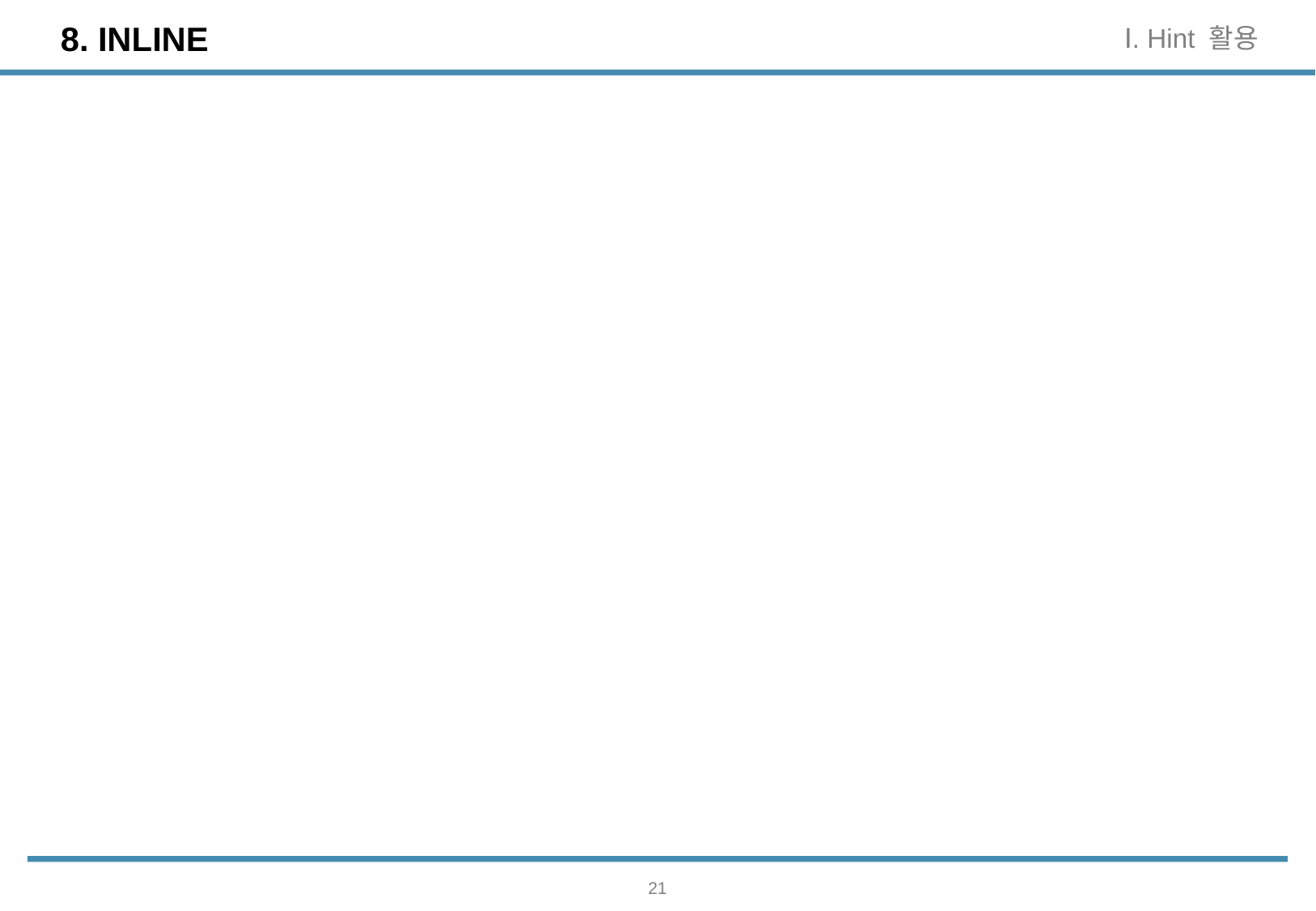

# 8. INLINE
Ⅰ. Hint 활용
21